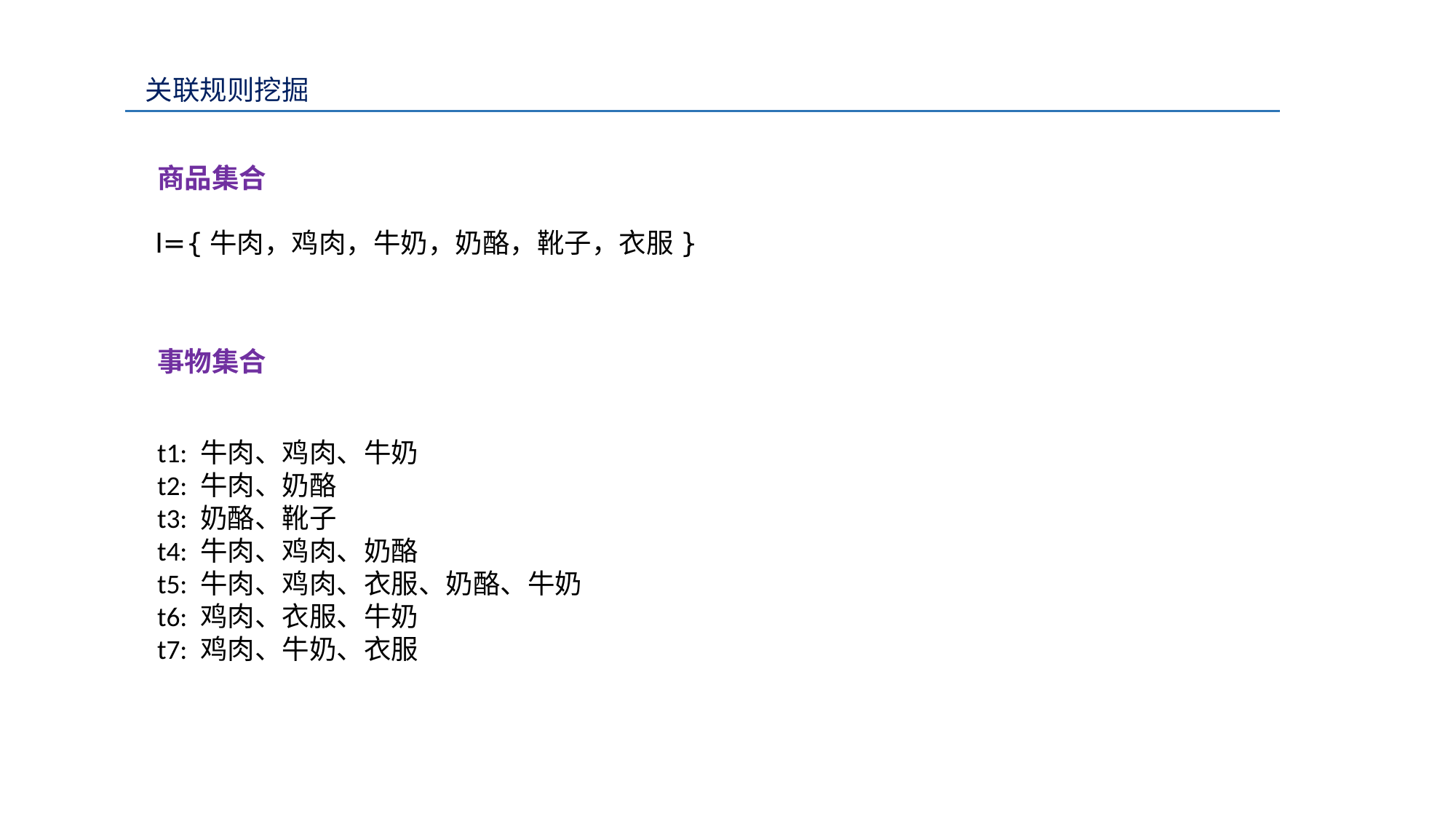

关联规则挖掘
商品集合
I={牛肉，鸡肉，牛奶，奶酪，靴子，衣服}
事物集合
t1: 牛肉、鸡肉、牛奶
t2: 牛肉、奶酪
t3: 奶酪、靴子
t4: 牛肉、鸡肉、奶酪
t5: 牛肉、鸡肉、衣服、奶酪、牛奶
t6: 鸡肉、衣服、牛奶
t7: 鸡肉、牛奶、衣服